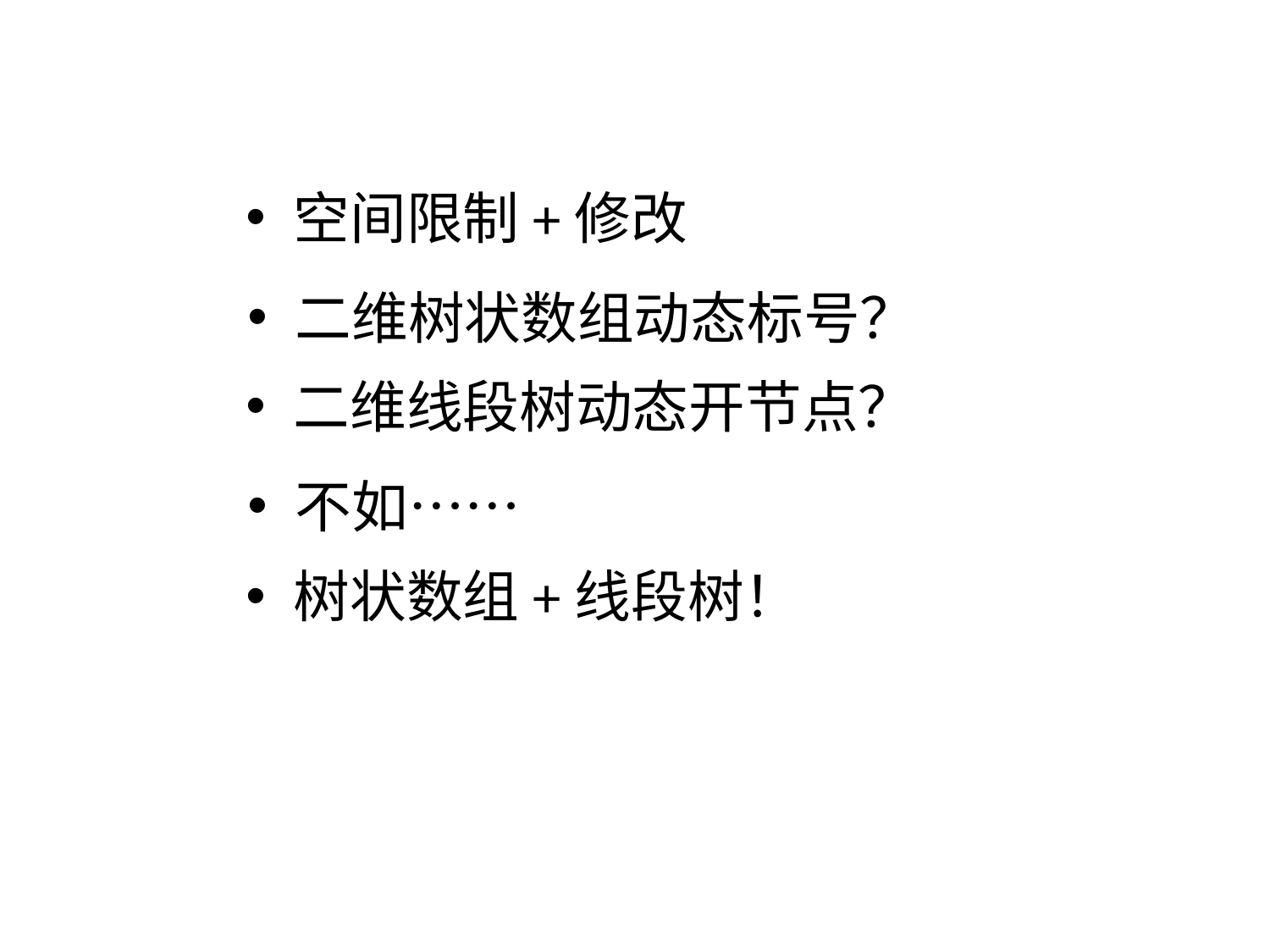

空间限制+修改
二维树状数组动态标号？
二维线段树动态开节点？
不如……
树状数组+线段树！